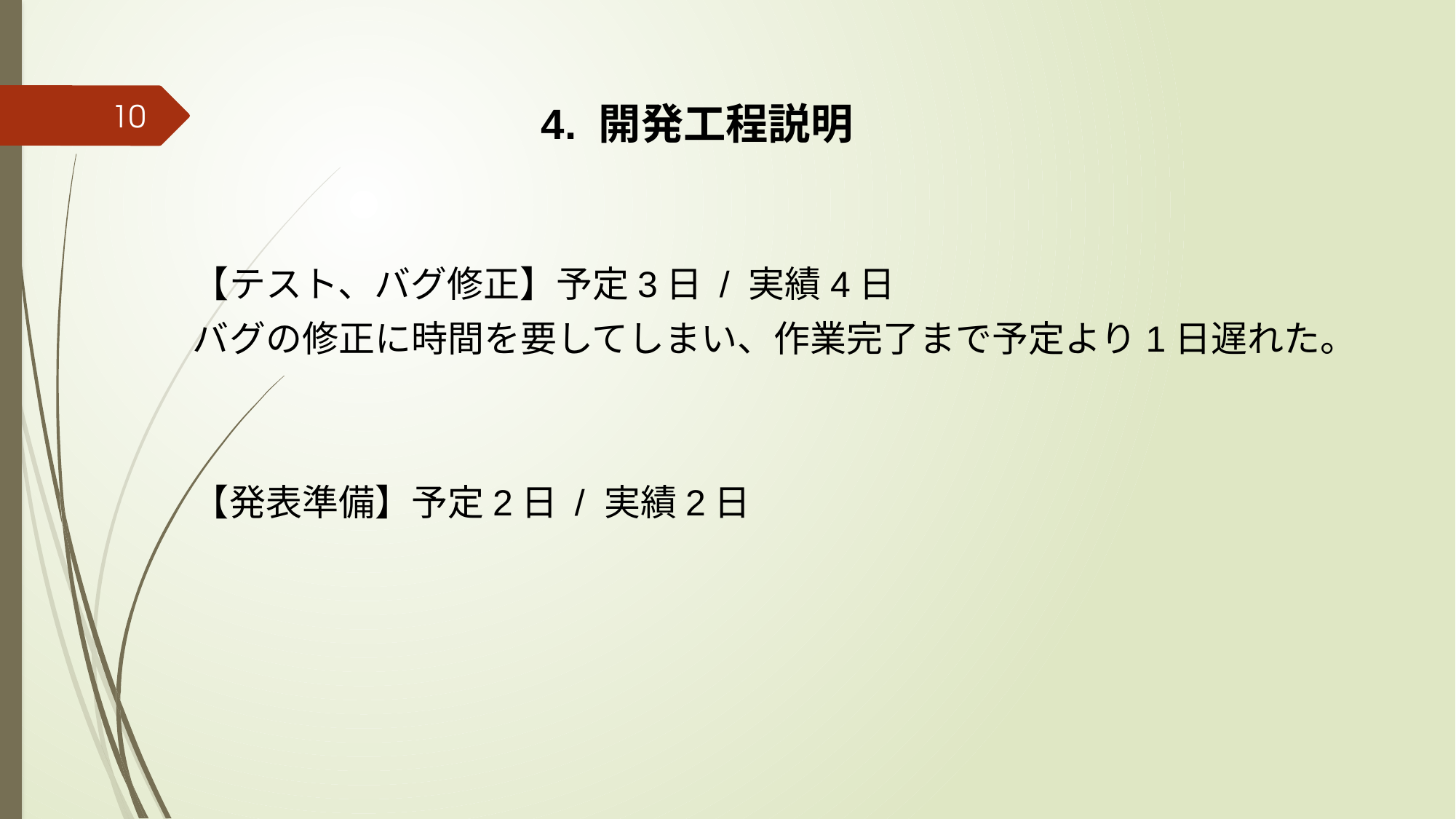

4. 開発工程説明
10
【テスト、バグ修正】予定3日 / 実績4日
バグの修正に時間を要してしまい、作業完了まで予定より1日遅れた。

【発表準備】予定2日 / 実績2日